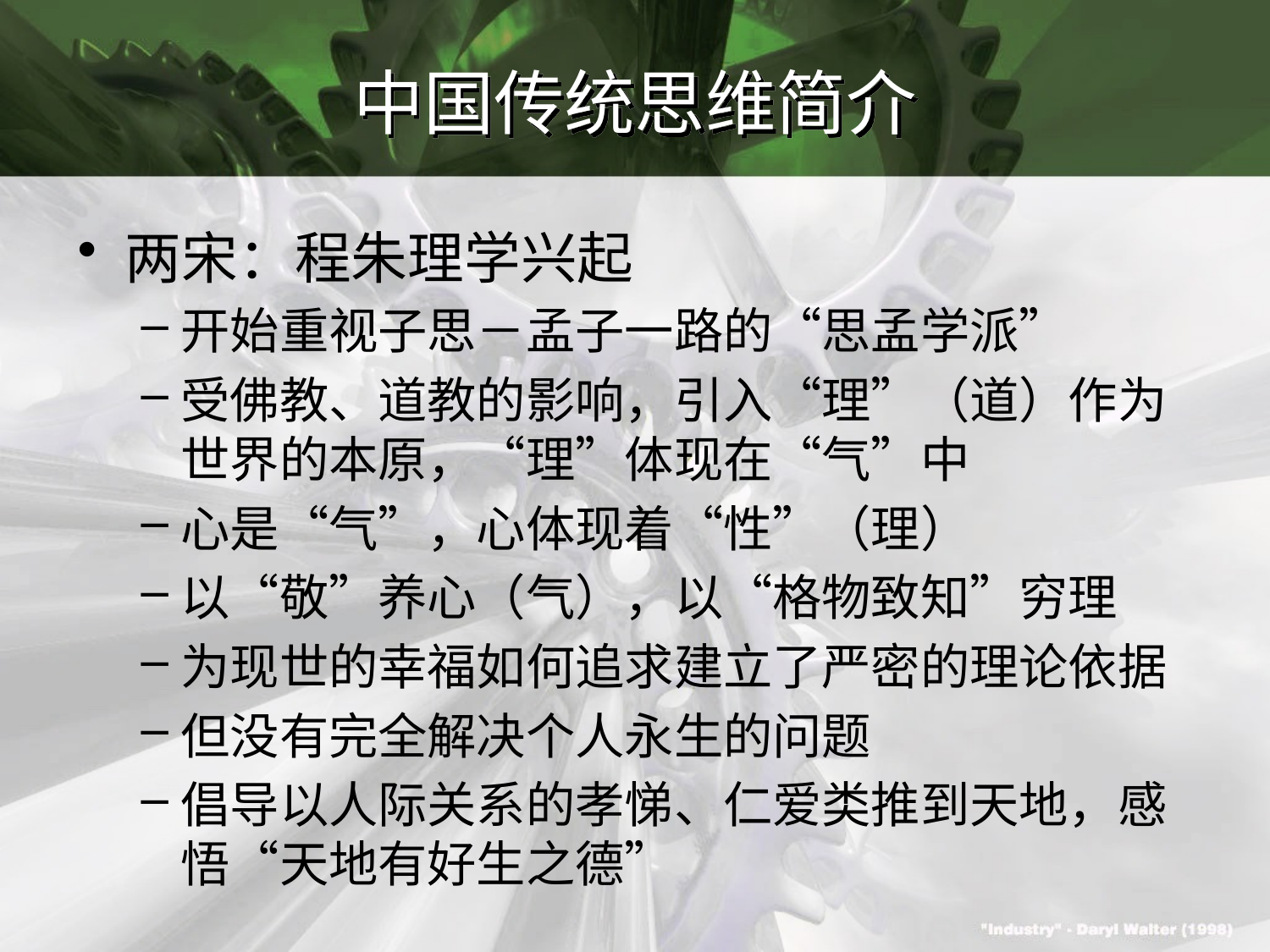

# 中国传统思维简介
两宋：程朱理学兴起
开始重视子思－孟子一路的“思孟学派”
受佛教、道教的影响，引入“理”（道）作为世界的本原，“理”体现在“气”中
心是“气”，心体现着“性”（理）
以“敬”养心（气），以“格物致知”穷理
为现世的幸福如何追求建立了严密的理论依据
但没有完全解决个人永生的问题
倡导以人际关系的孝悌、仁爱类推到天地，感悟“天地有好生之德”